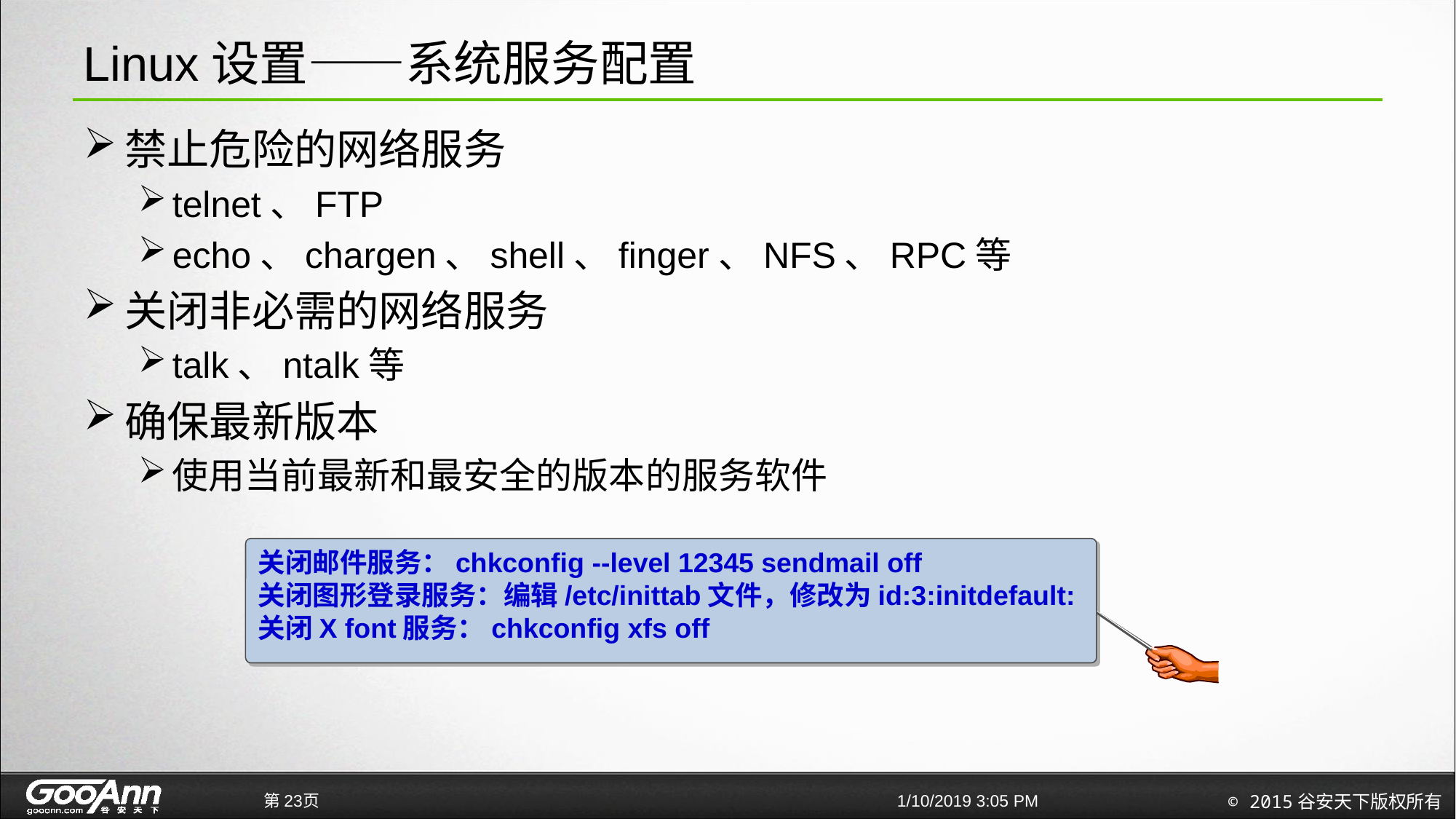

# Linux设置——系统服务配置
禁止危险的网络服务
telnet、FTP
echo、chargen、shell、finger、NFS、RPC等
关闭非必需的网络服务
talk、ntalk等
确保最新版本
使用当前最新和最安全的版本的服务软件
关闭邮件服务：chkconfig --level 12345 sendmail off
关闭图形登录服务：编辑/etc/inittab文件，修改为id:3:initdefault:
关闭X font服务：chkconfig xfs off